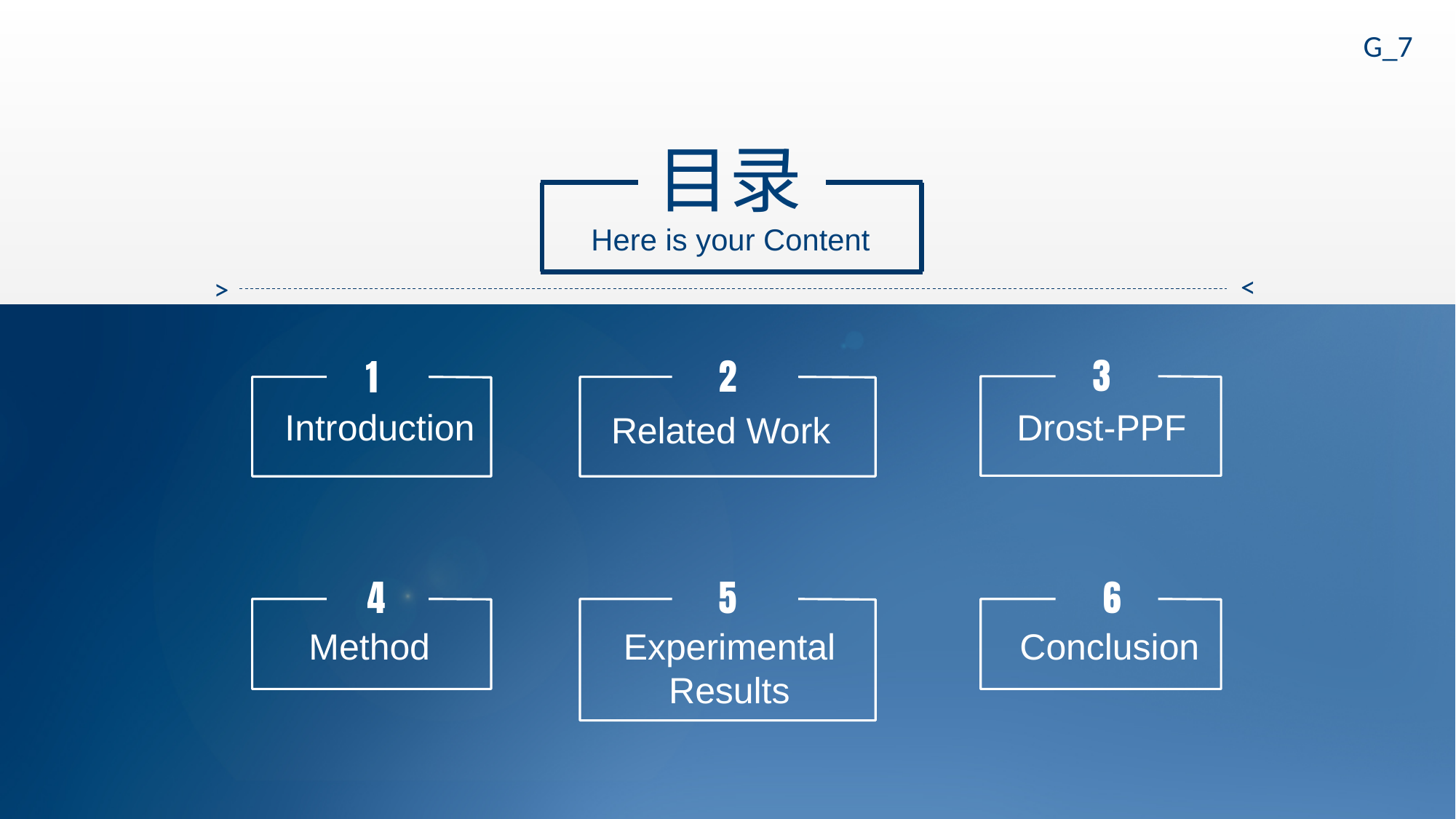

G_7
目录
Here is your Content
>
>
3
2
1

Introduction
Drost-PPF
Related Work
6
4
5

Method
Experimental Results
Conclusion